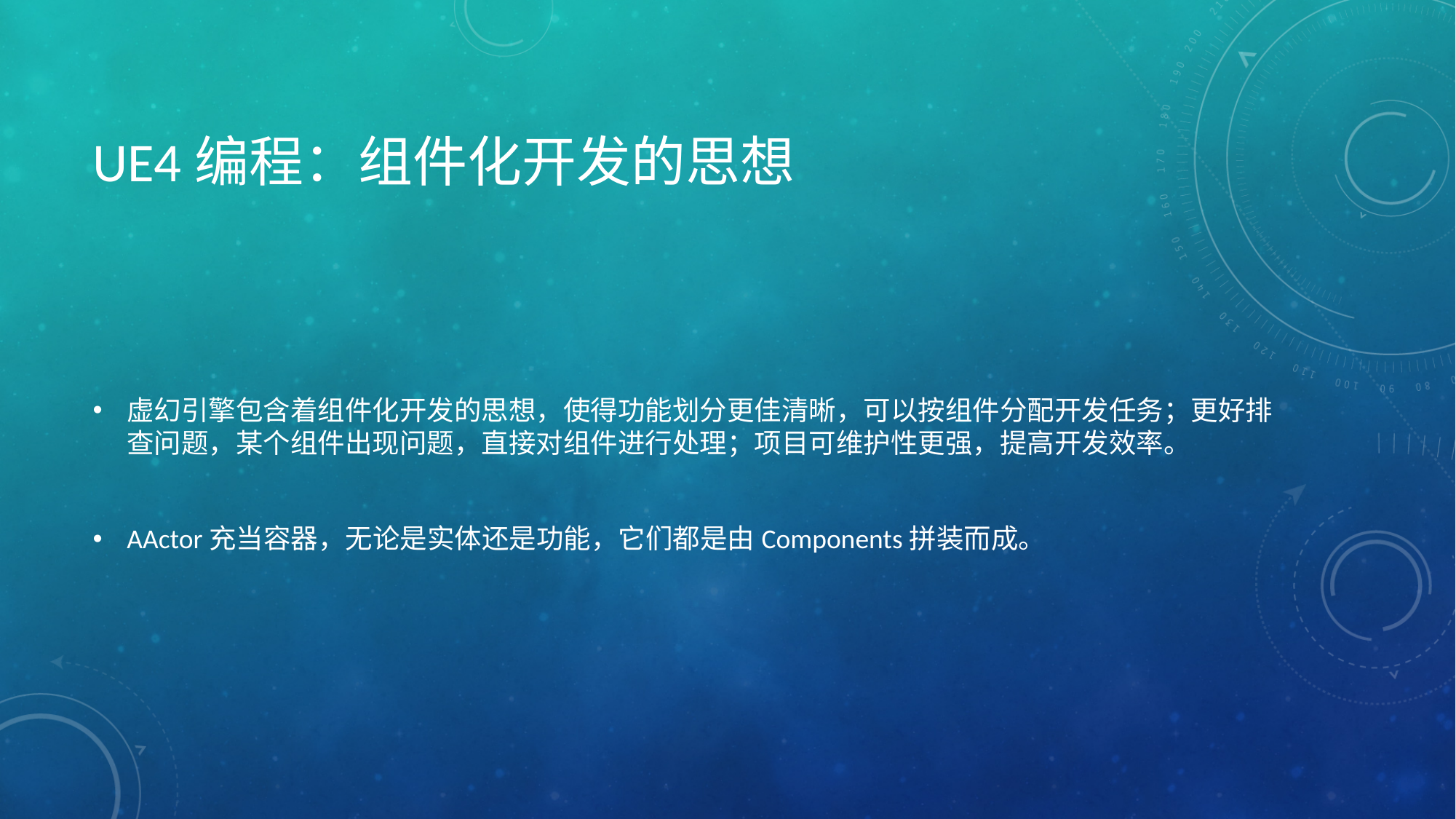

# UE4编程：组件化开发的思想
虚幻引擎包含着组件化开发的思想，使得功能划分更佳清晰，可以按组件分配开发任务；更好排查问题，某个组件出现问题，直接对组件进行处理；项目可维护性更强，提高开发效率。

AActor充当容器，无论是实体还是功能，它们都是由Components拼装而成。